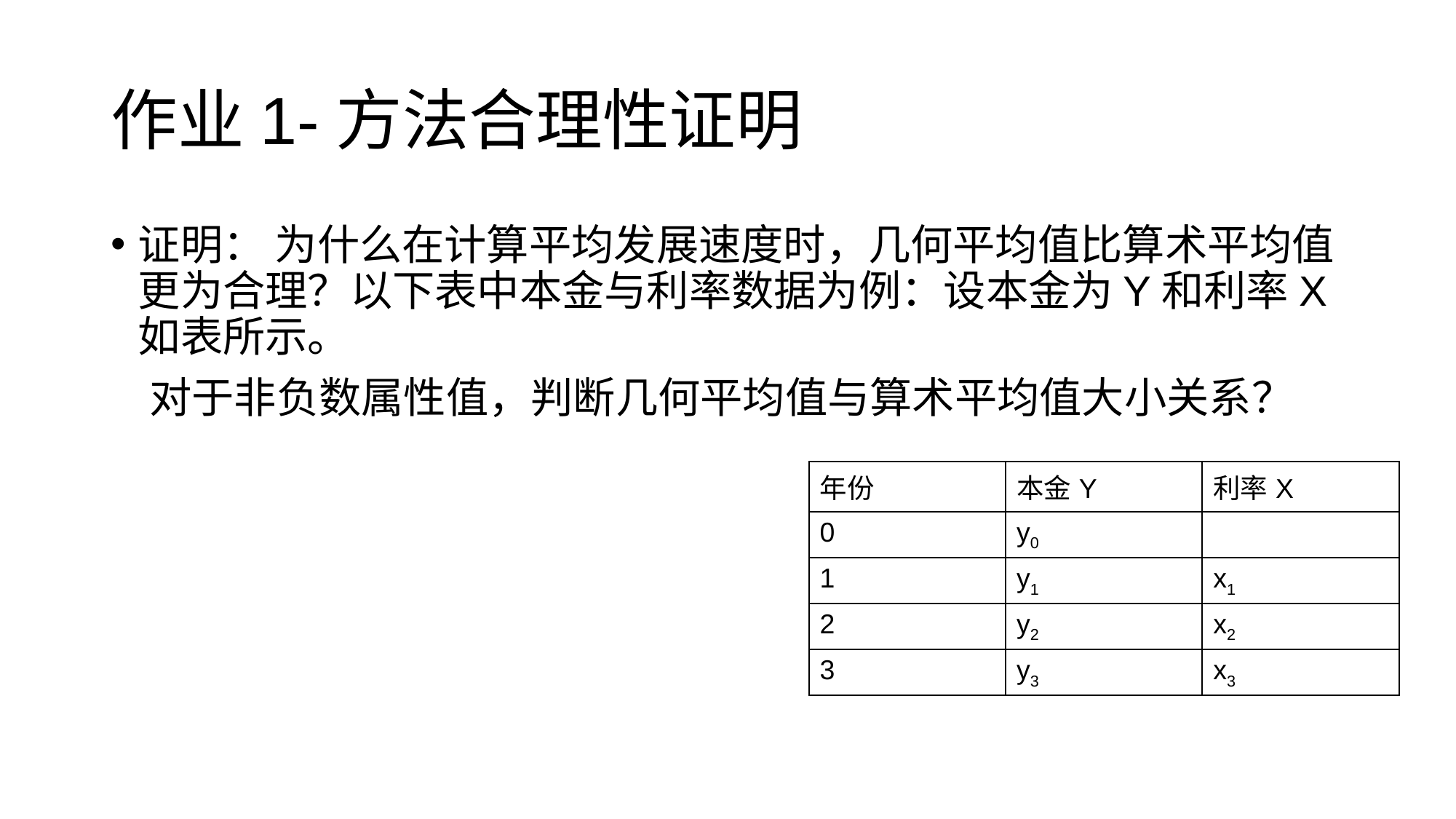

# 作业1-方法合理性证明
证明： 为什么在计算平均发展速度时，几何平均值比算术平均值更为合理？以下表中本金与利率数据为例：设本金为Y和利率X如表所示。
   对于非负数属性值，判断几何平均值与算术平均值大小关系？
| 年份 | 本金Y | 利率X |
| --- | --- | --- |
| 0 | y0 |  |
| 1 | y1 | x1 |
| 2 | y2 | x2 |
| 3 | y3 | x3 |